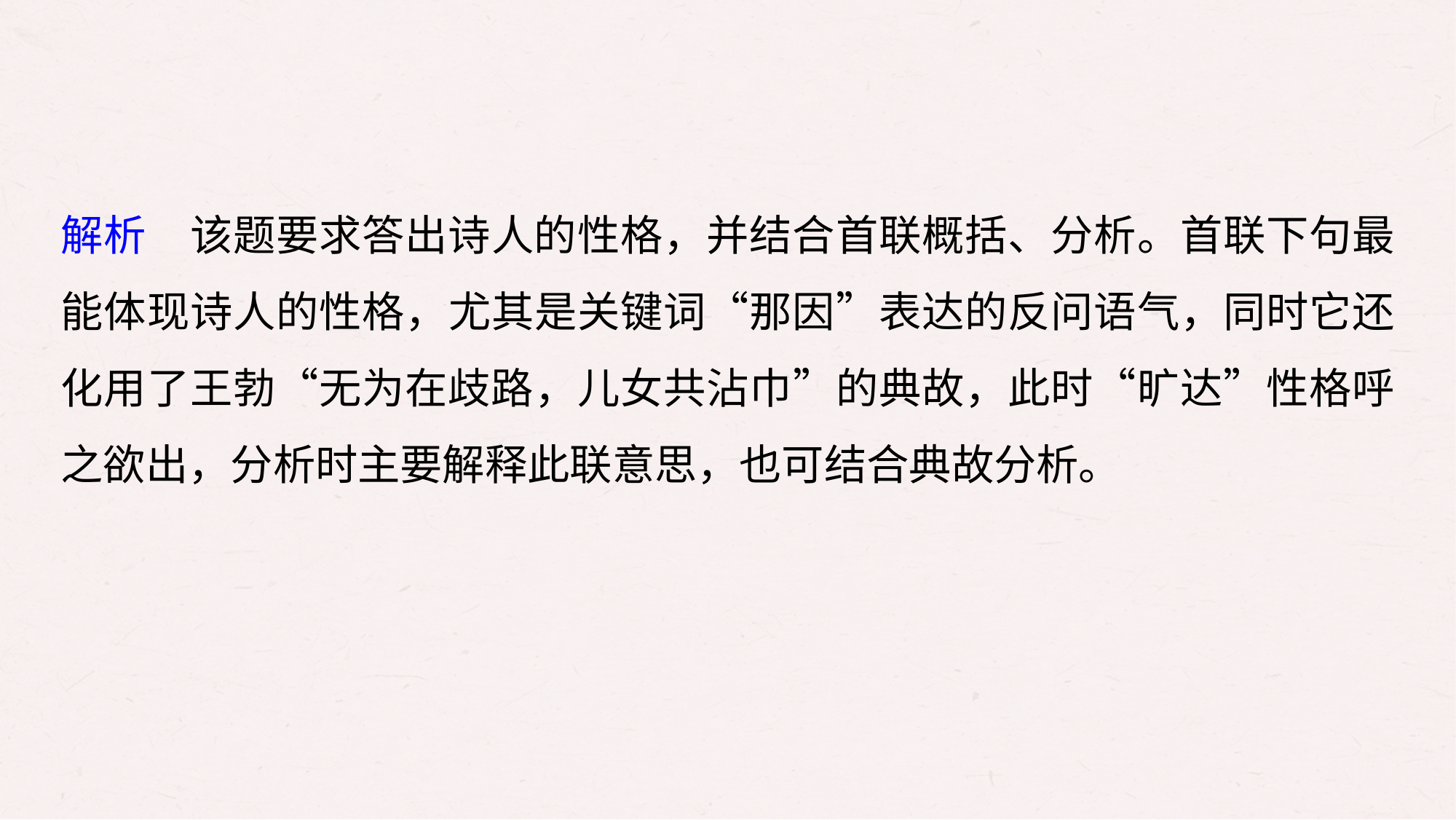

解析　该题要求答出诗人的性格，并结合首联概括、分析。首联下句最能体现诗人的性格，尤其是关键词“那因”表达的反问语气，同时它还化用了王勃“无为在歧路，儿女共沾巾”的典故，此时“旷达”性格呼之欲出，分析时主要解释此联意思，也可结合典故分析。